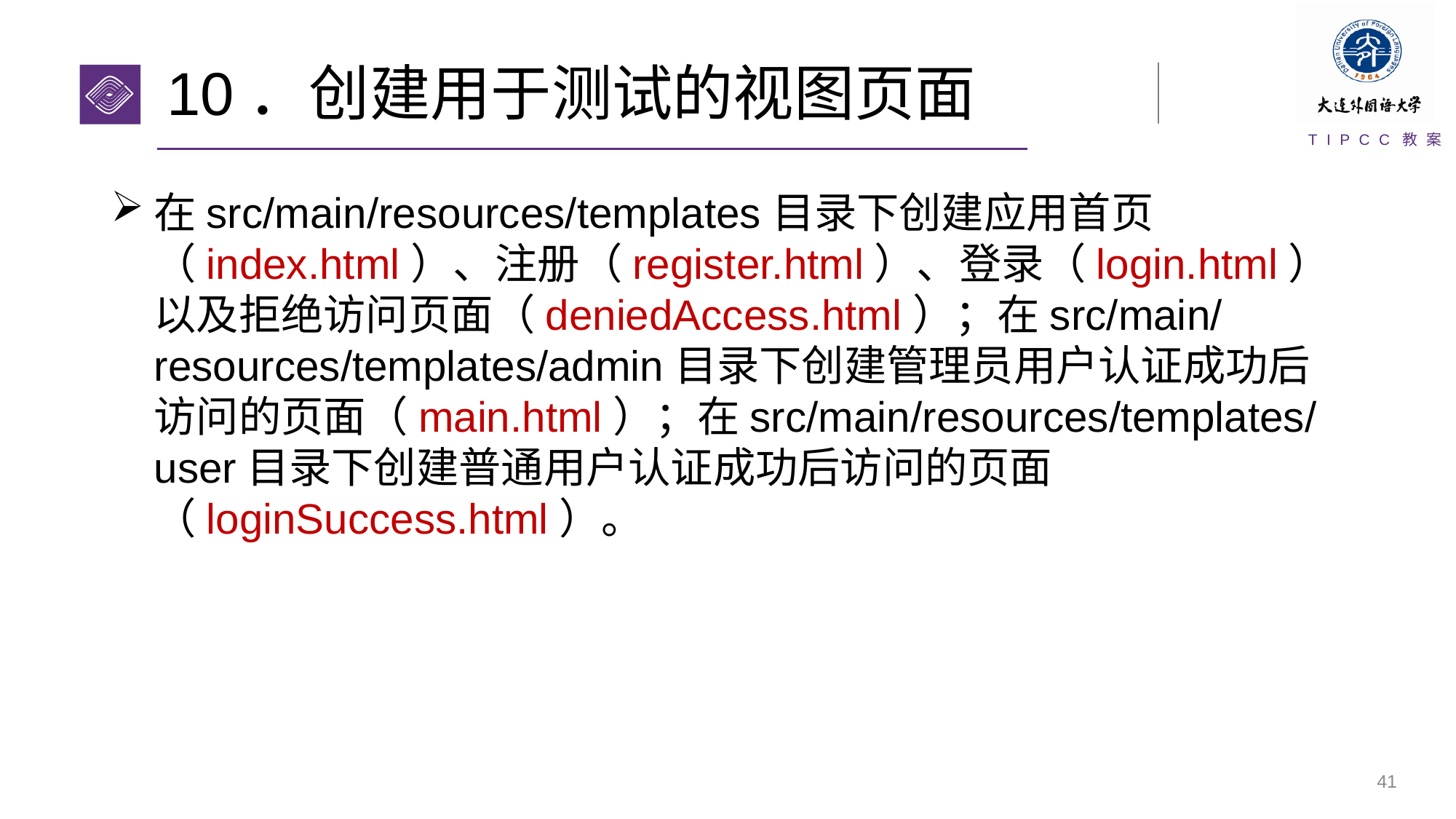

# 10．创建用于测试的视图页面
在src/main/resources/templates目录下创建应用首页（index.html）、注册（register.html）、登录（login.html）以及拒绝访问页面（deniedAccess.html）；在src/main/resources/templates/admin目录下创建管理员用户认证成功后访问的页面（main.html）；在src/main/resources/templates/user目录下创建普通用户认证成功后访问的页面（loginSuccess.html）。
41